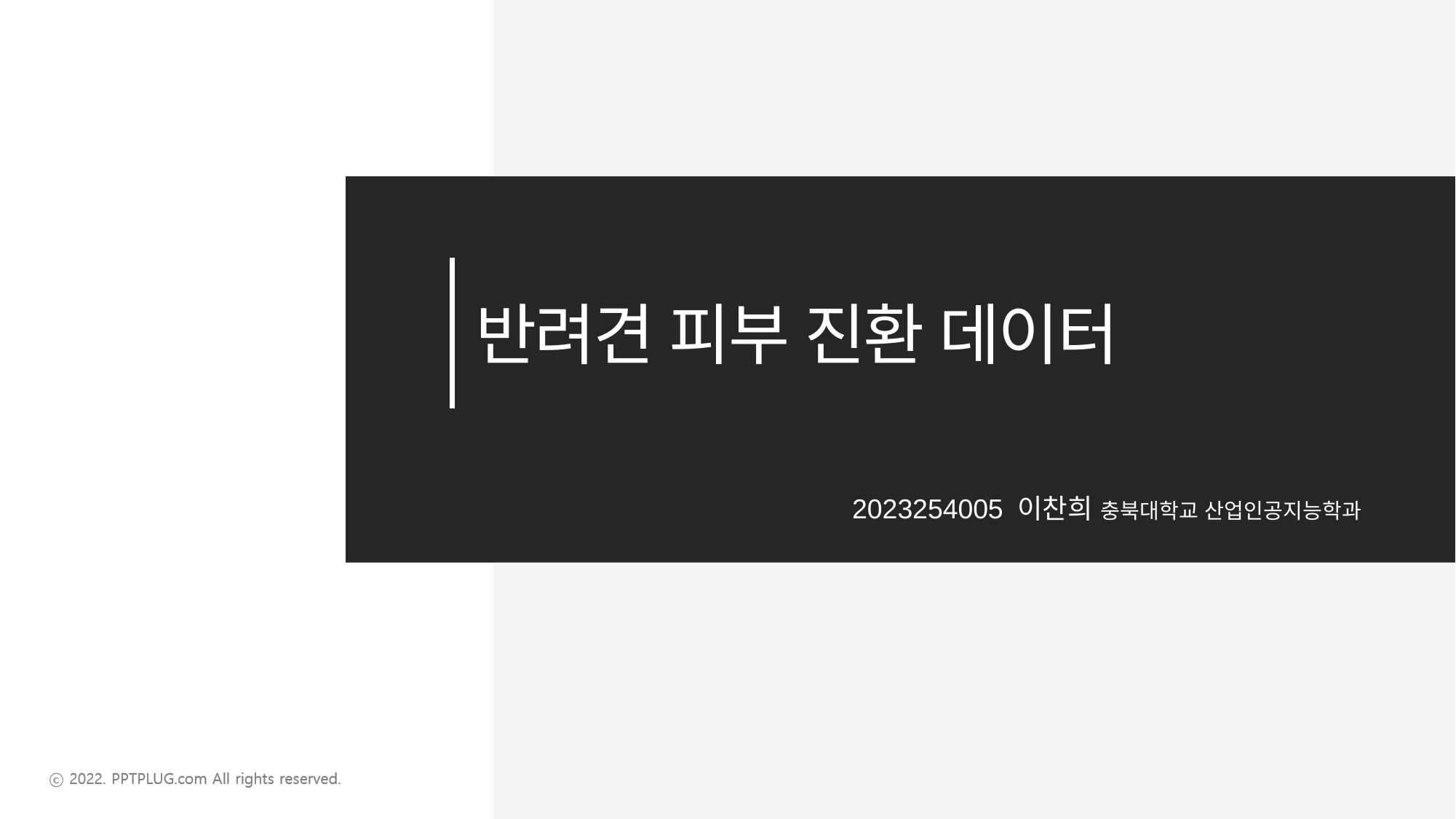

반려견 피부 진환 데이터
2023254005 이찬희 충북대학교 산업인공지능학과